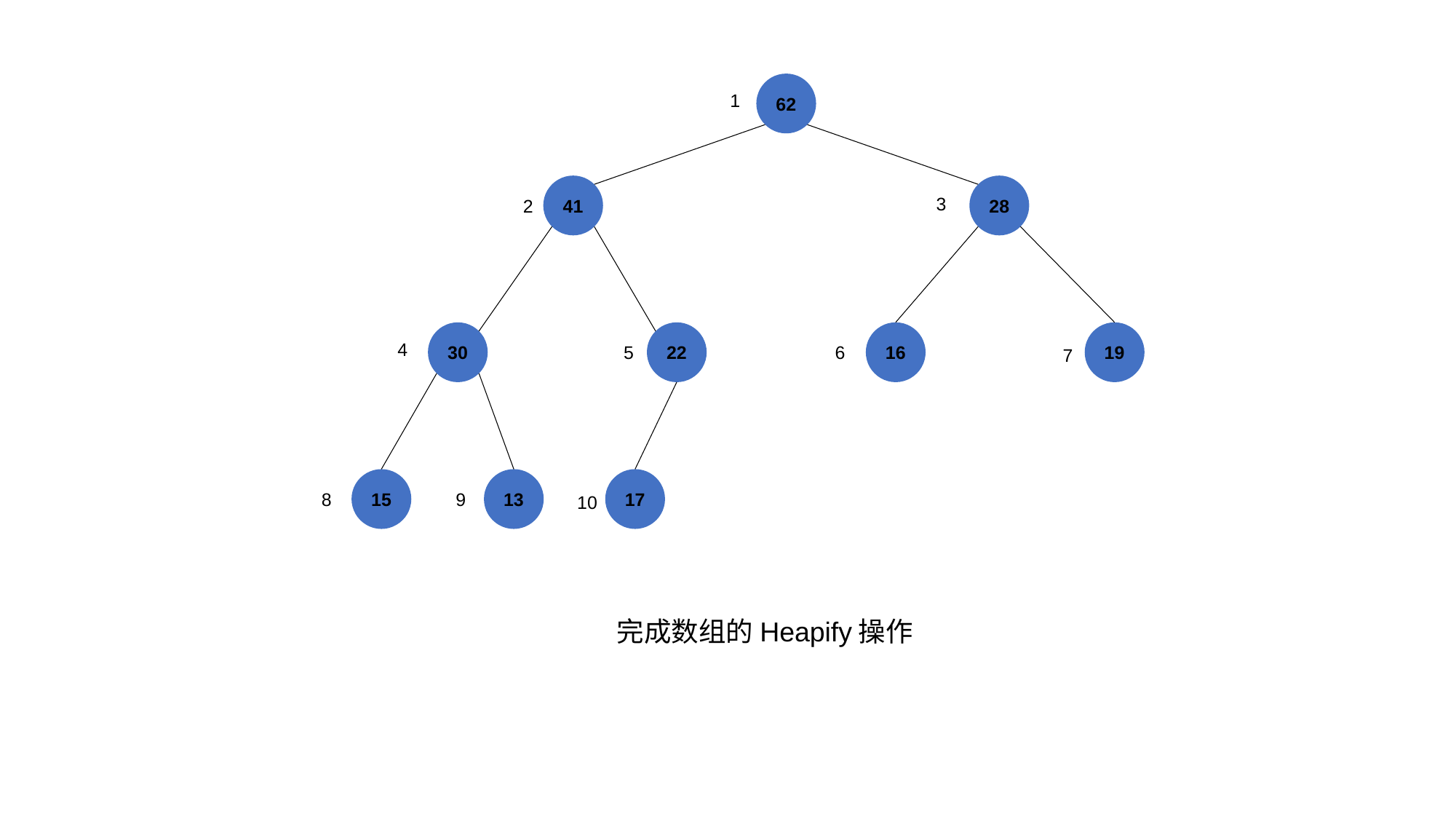

62
1
41
28
3
2
30
22
16
19
4
5
6
7
15
13
17
10
8
9
完成数组的Heapify操作